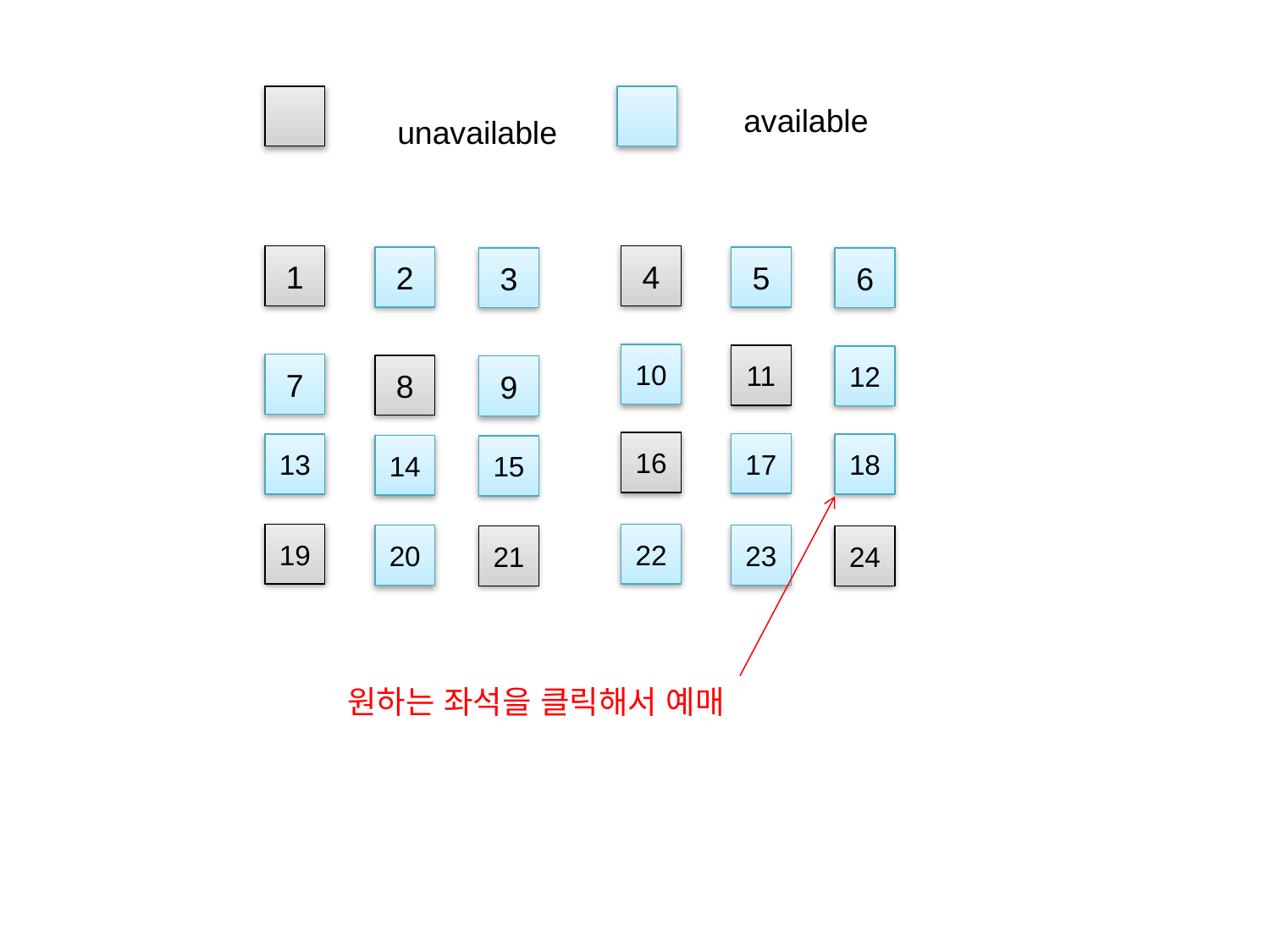

available
unavailable
1
4
2
5
3
6
10
11
12
7
8
9
16
17
13
18
14
15
19
22
20
23
21
24
원하는 좌석을 클릭해서 예매